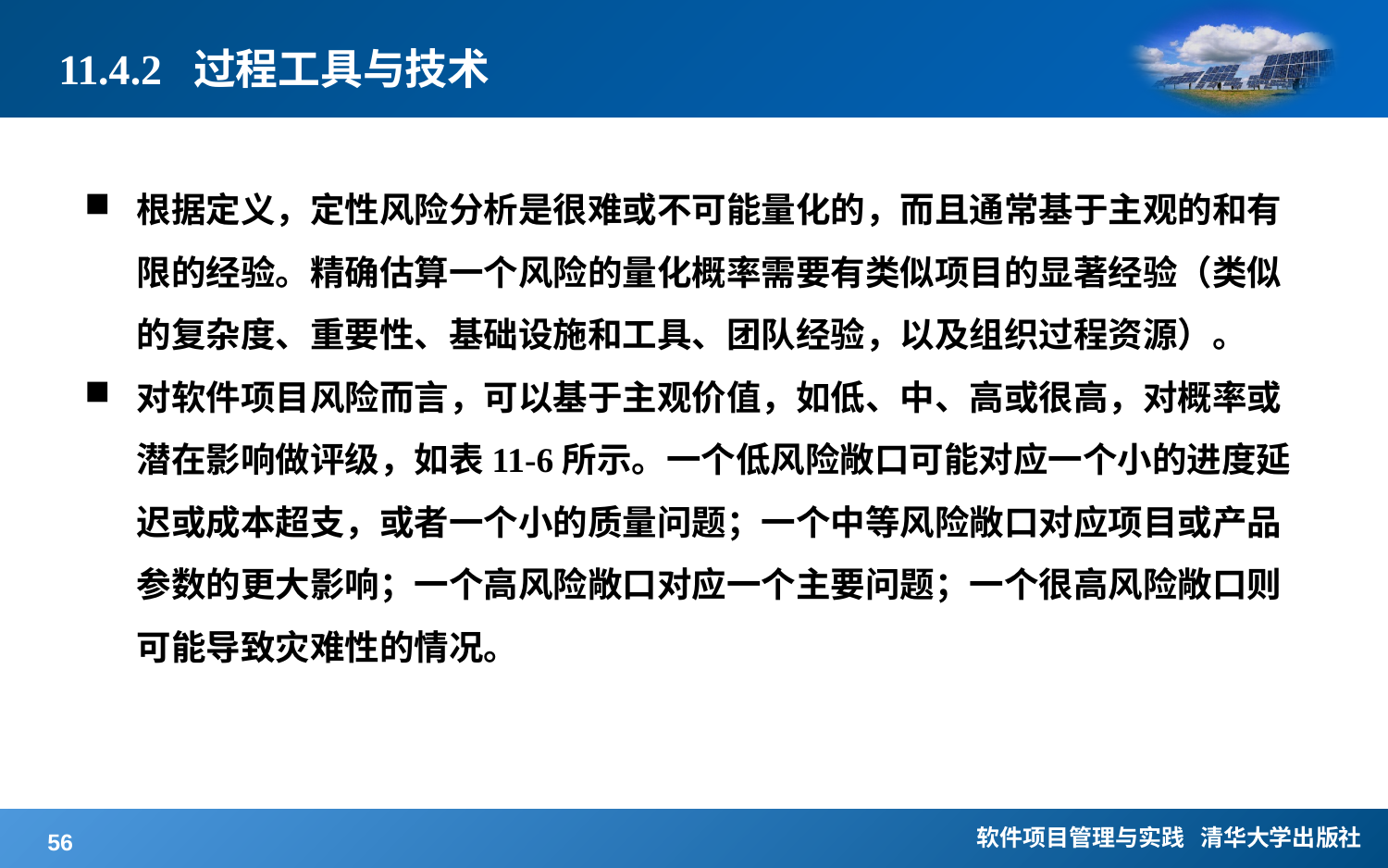

# 11.4.2  过程工具与技术
根据定义，定性风险分析是很难或不可能量化的，而且通常基于主观的和有限的经验。精确估算一个风险的量化概率需要有类似项目的显著经验（类似的复杂度、重要性、基础设施和工具、团队经验，以及组织过程资源）。
对软件项目风险而言，可以基于主观价值，如低、中、高或很高，对概率或潜在影响做评级，如表11-6所示。一个低风险敞口可能对应一个小的进度延迟或成本超支，或者一个小的质量问题；一个中等风险敞口对应项目或产品参数的更大影响；一个高风险敞口对应一个主要问题；一个很高风险敞口则可能导致灾难性的情况。